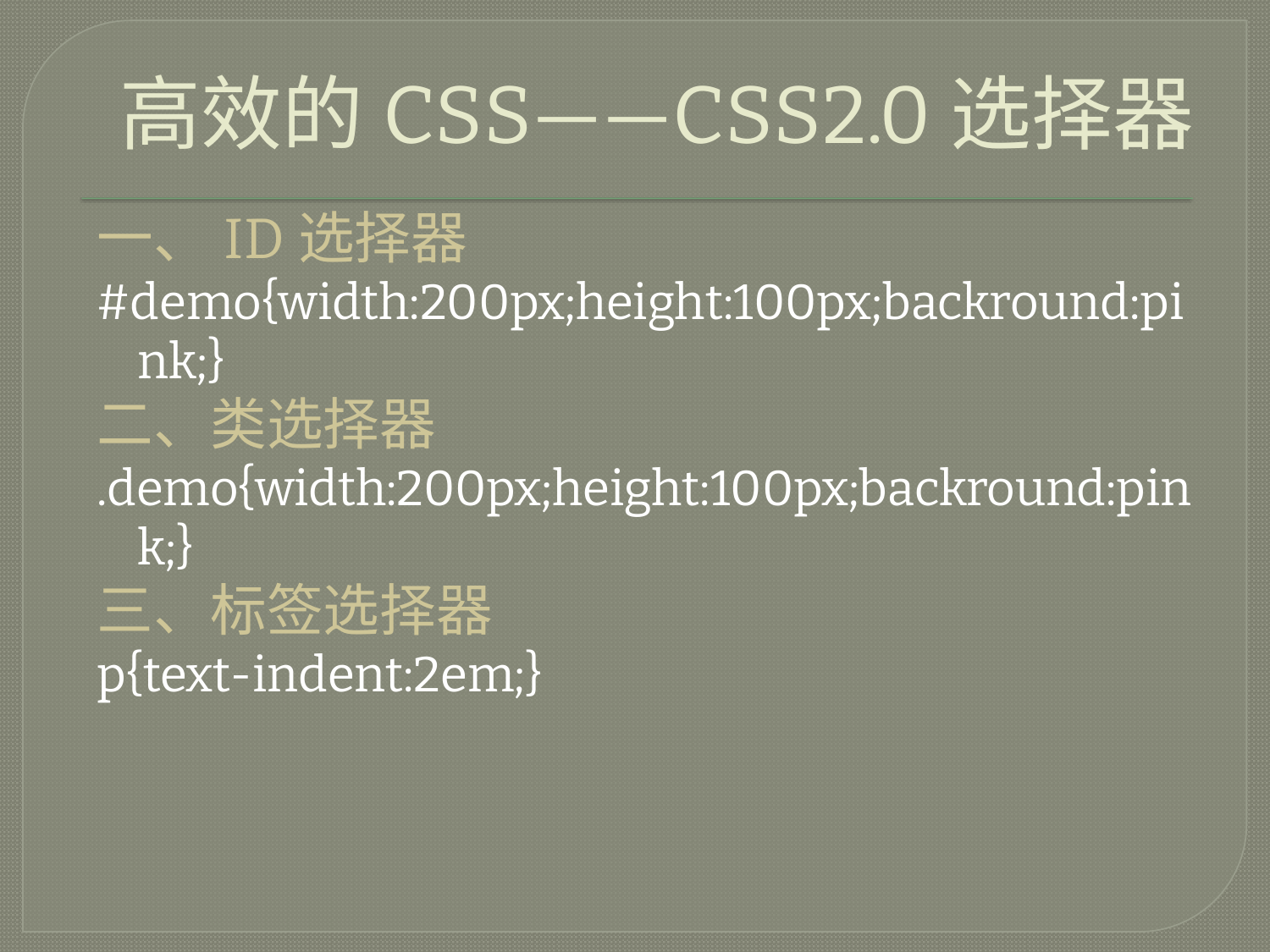

# 高效的CSS——CSS2.0选择器
一、ID选择器
#demo{width:200px;height:100px;backround:pink;}
二、类选择器
.demo{width:200px;height:100px;backround:pink;}
三、标签选择器
p{text-indent:2em;}